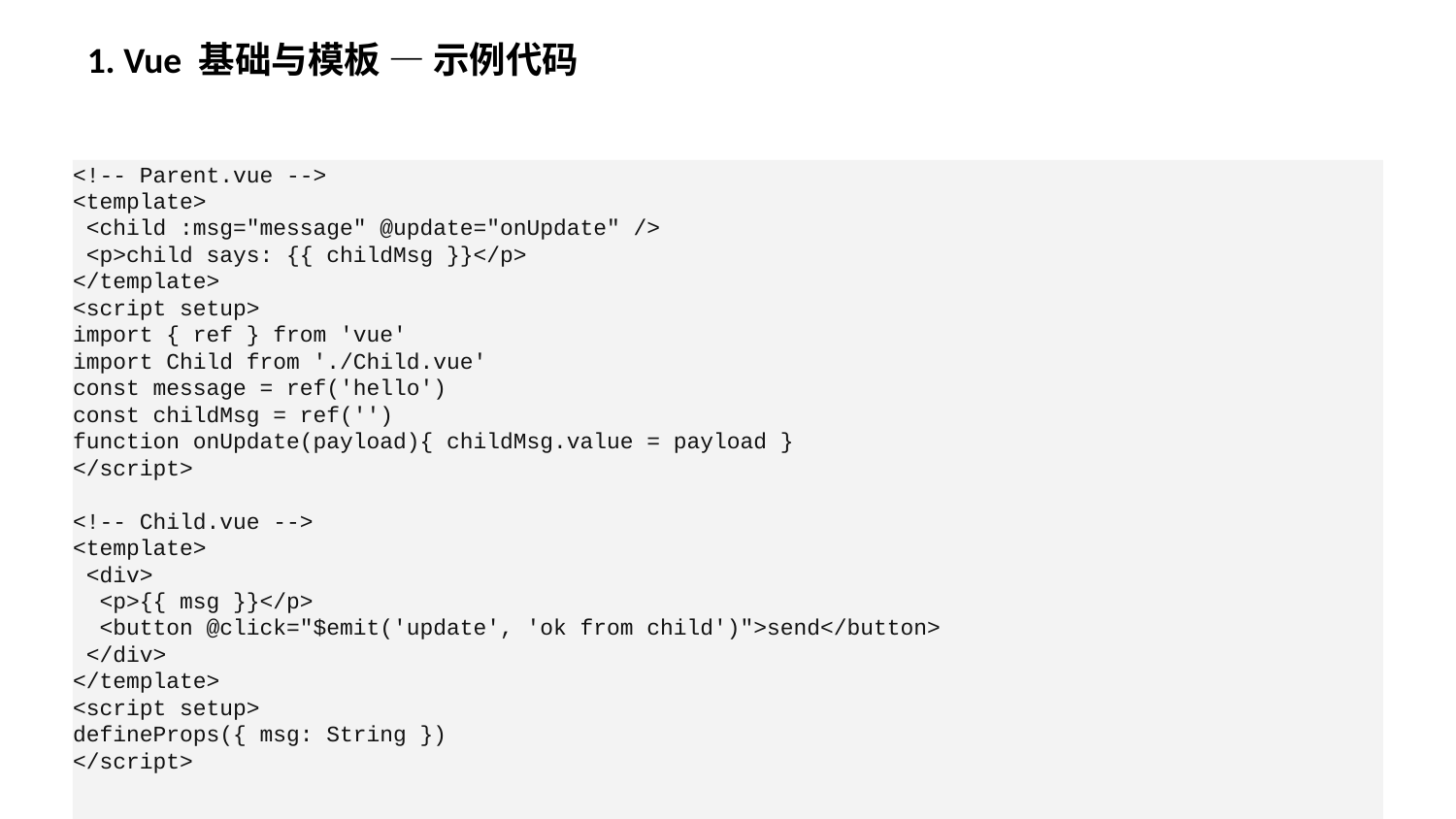

1. Vue 基础与模板 — 示例代码
<!-- Parent.vue -->
<template>
 <child :msg="message" @update="onUpdate" />
 <p>child says: {{ childMsg }}</p>
</template>
<script setup>
import { ref } from 'vue'
import Child from './Child.vue'
const message = ref('hello')
const childMsg = ref('')
function onUpdate(payload){ childMsg.value = payload }
</script>

<!-- Child.vue -->
<template>
 <div>
  <p>{{ msg }}</p>
  <button @click="$emit('update', 'ok from child')">send</button>
 </div>
</template>
<script setup>
defineProps({ msg: String })
</script>